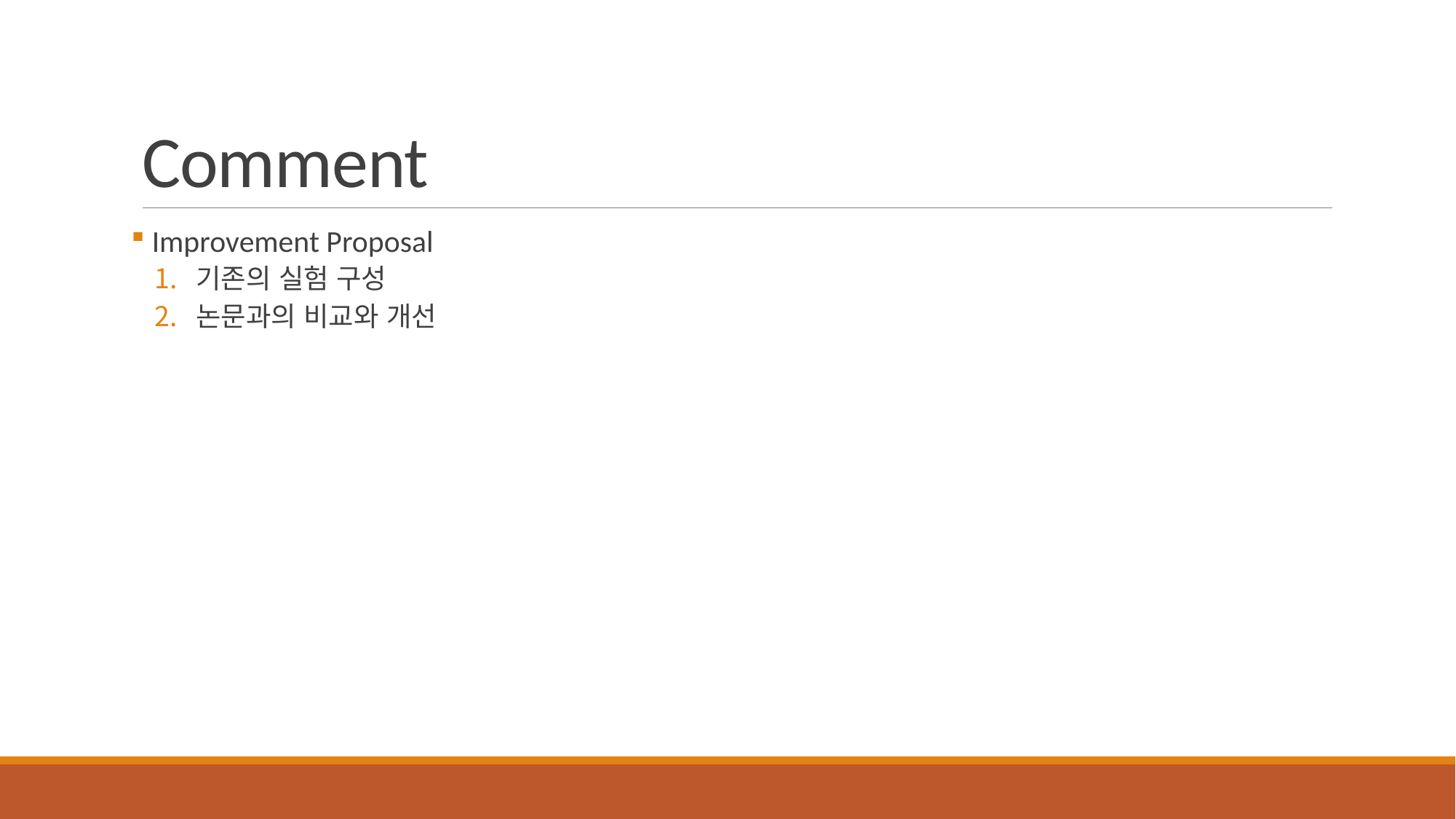

# Comment
 Improvement Proposal
기존의 실험 구성
논문과의 비교와 개선